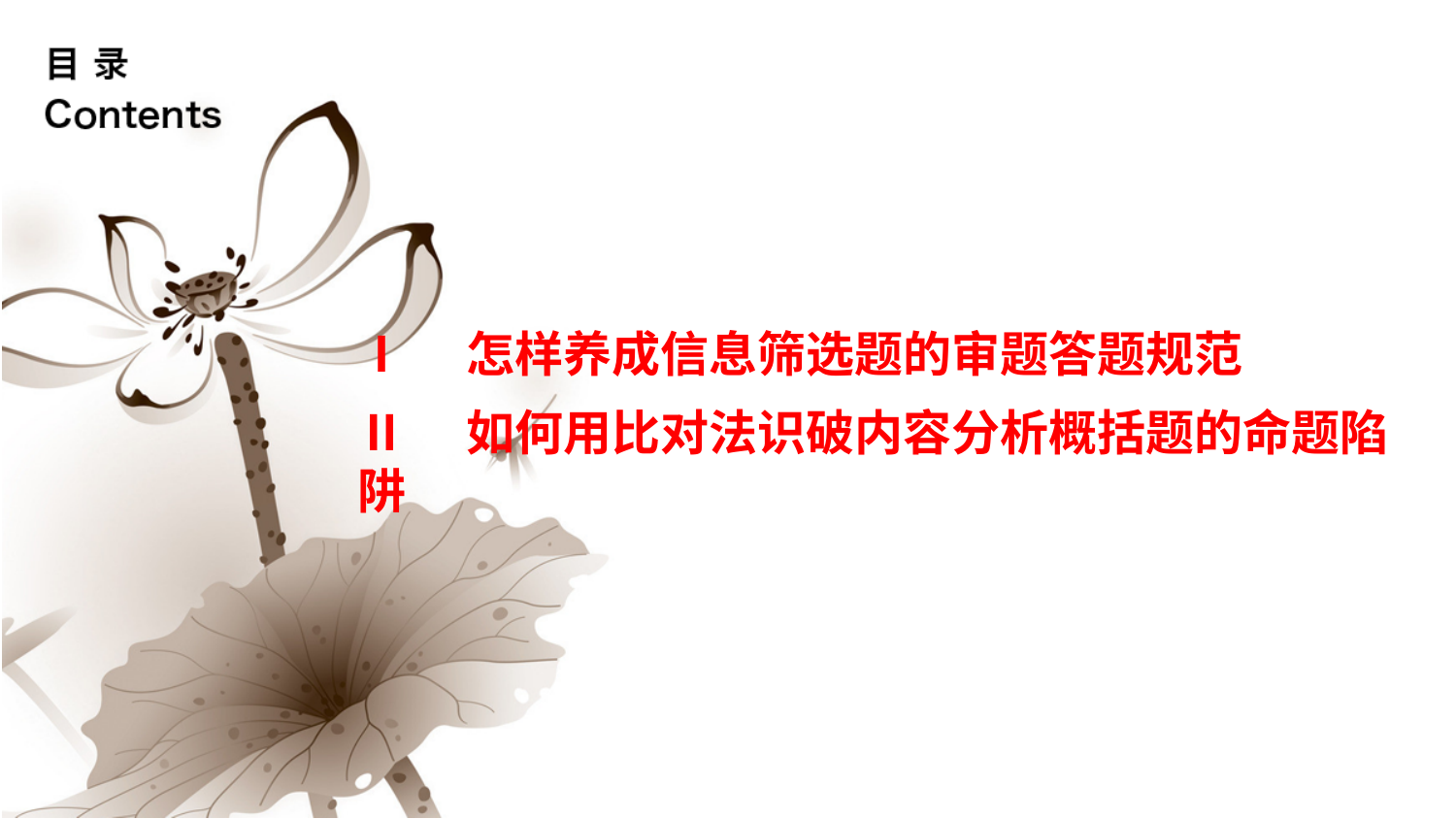

Ⅰ　怎样养成信息筛选题的审题答题规范
Ⅱ　如何用比对法识破内容分析概括题的命题陷阱